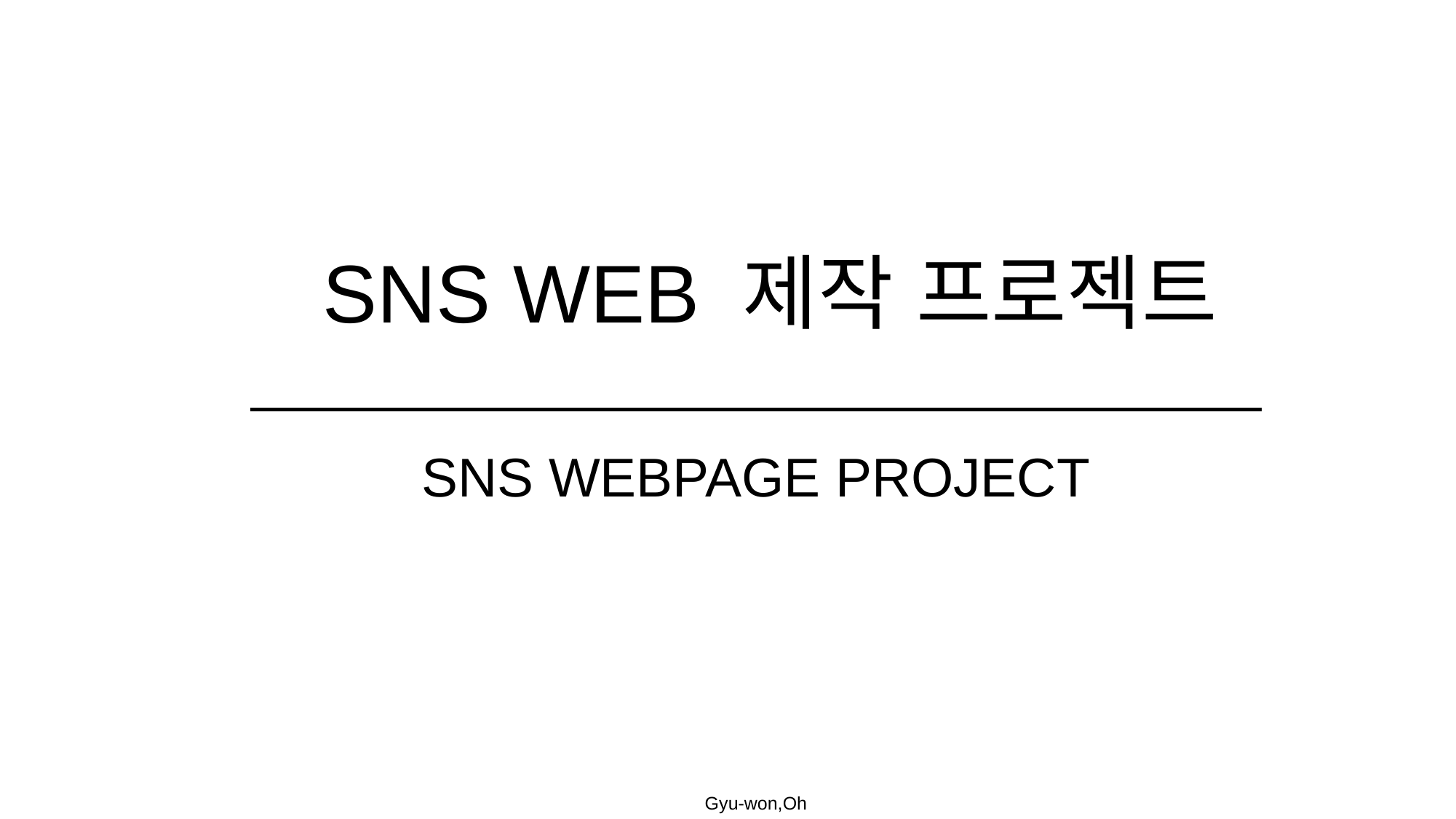

# SNS WEB 제작 프로젝트
SNS WEBPAGE PROJECT
Gyu-won,Oh